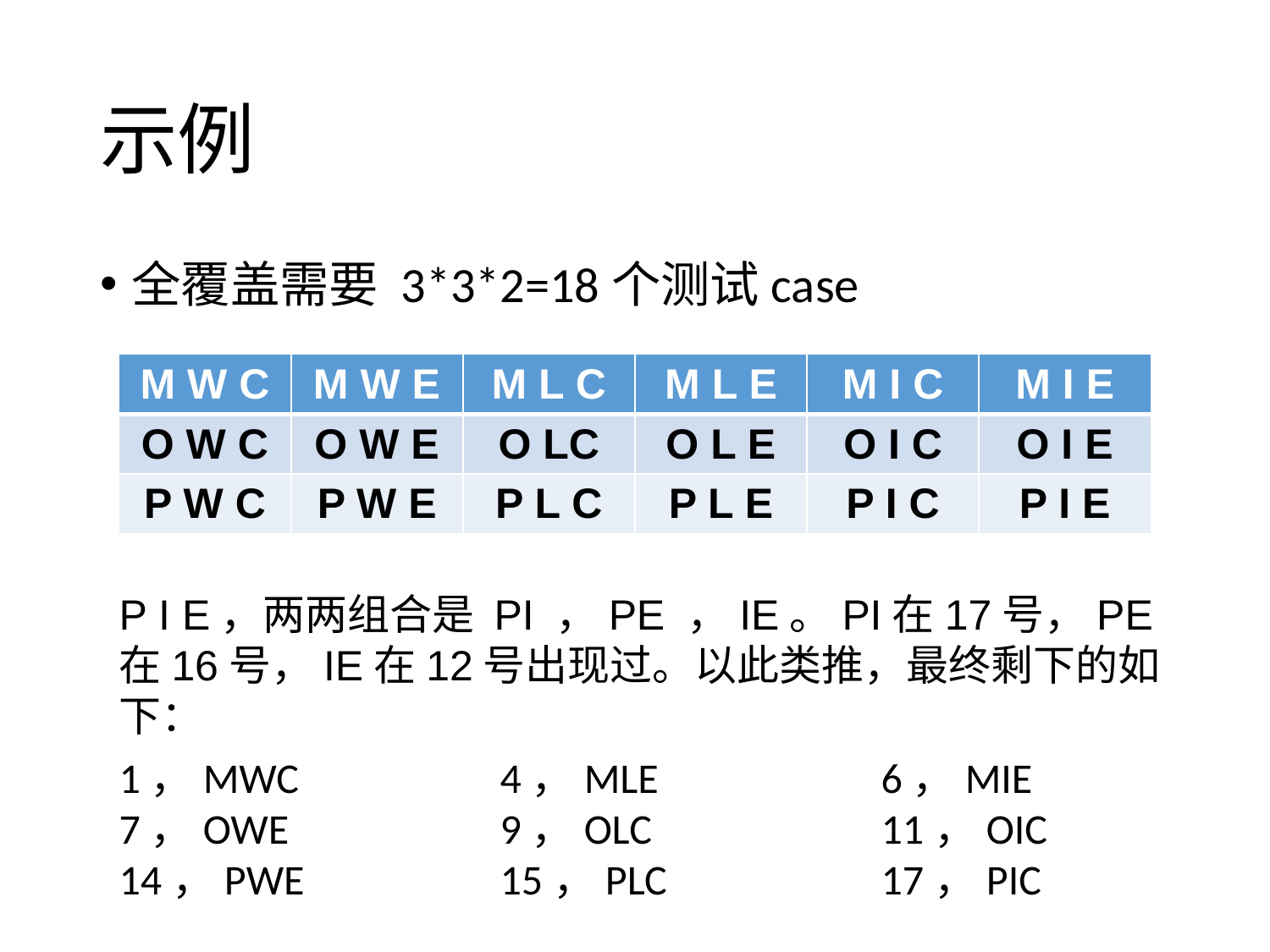

# 示例
全覆盖需要 3*3*2=18个测试case

| M W C | M W E | M L C | M L E | M I C | M I E |
| --- | --- | --- | --- | --- | --- |
| O W C | O W E | O LC | O L E | O I C | O I E |
| P W C | P W E | P L C | P L E | P I C | P I E |
P I E，两两组合是 PI ，PE ，IE。PI在17号，PE在16号，IE在12号出现过。以此类推，最终剩下的如下：
1，MWC		4，MLE		6，MIE
7，OWE		9，OLC		11，OIC
14，PWE		15，PLC		17，PIC